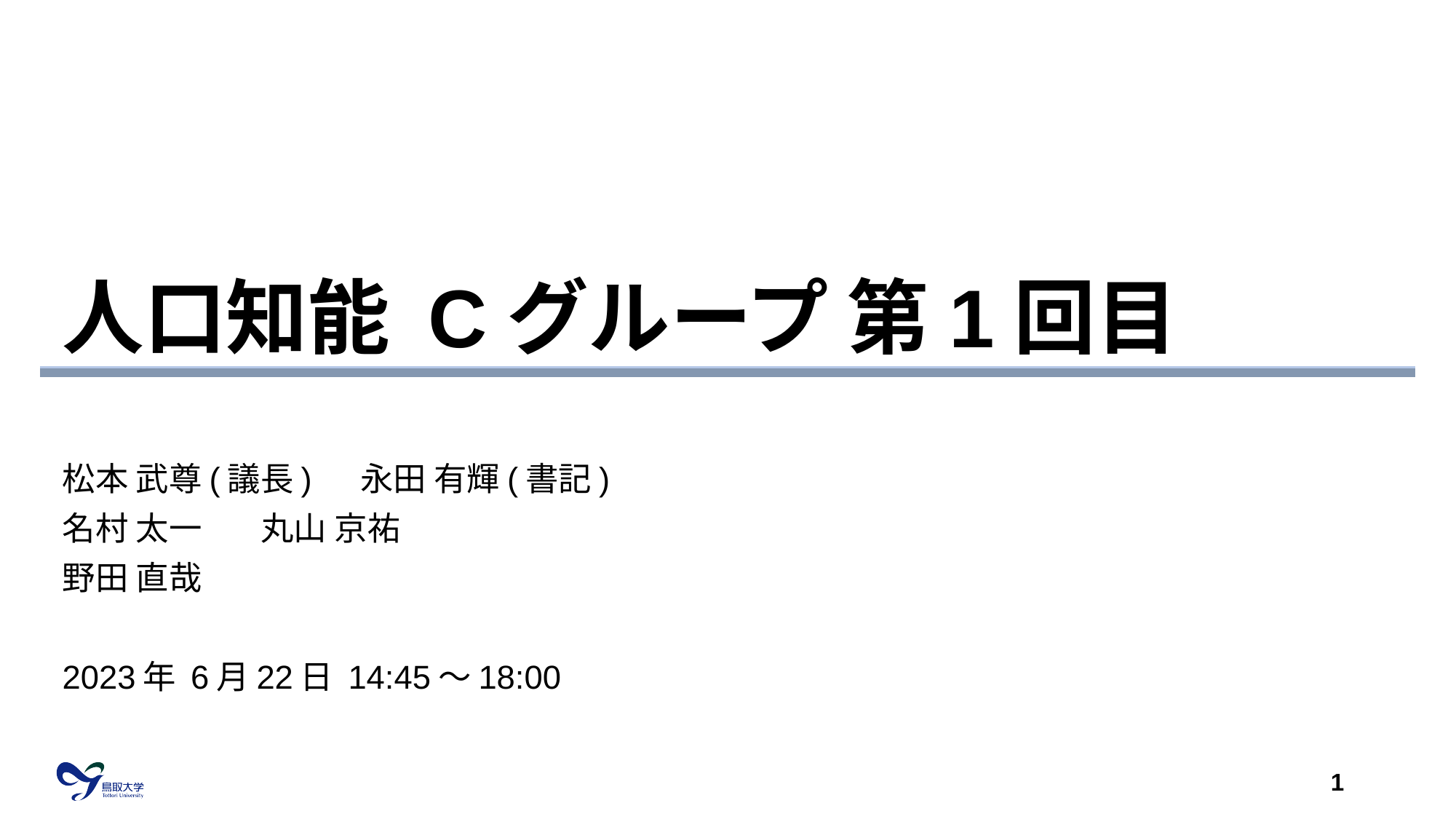

# 人口知能 Cグループ 第1回目
松本 武尊(議長)	永田 有輝(書記)
名村 太一		丸山 京祐
野田 直哉

2023年 6月22日 14:45～18:00

1